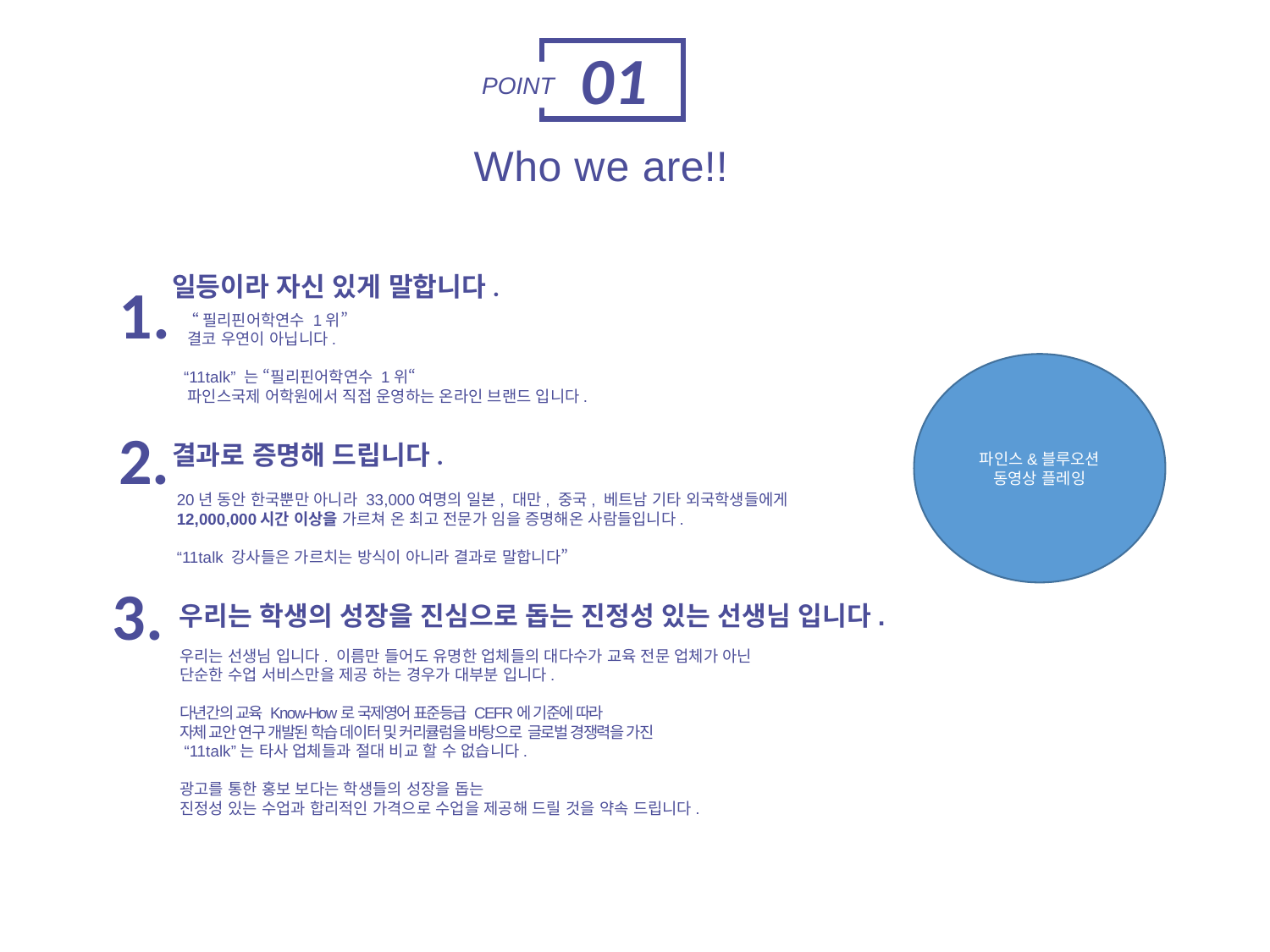

01

POINT
# Who we are!!
일등이라 자신 있게 말합니다.
1.
 “필리핀어학연수 1위”
 결코 우연이 아닙니다.

 “11talk” 는 “필리핀어학연수 1위“
 파인스국제 어학원에서 직접 운영하는 온라인 브랜드 입니다.
파인스&블루오션
동영상 플레잉
2.
결과로 증명해 드립니다.
20년 동안 한국뿐만 아니라 33,000여명의 일본, 대만, 중국, 베트남 기타 외국학생들에게
12,000,000시간 이상을 가르쳐 온 최고 전문가 임을 증명해온 사람들입니다.

“11talk 강사들은 가르치는 방식이 아니라 결과로 말합니다”
3.
우리는 학생의 성장을 진심으로 돕는 진정성 있는 선생님 입니다.

우리는 선생님 입니다. 이름만 들어도 유명한 업체들의 대다수가 교육 전문 업체가 아닌
단순한 수업 서비스만을 제공 하는 경우가 대부분 입니다.

다년간의 교육 Know-How로 국제영어 표준등급 CEFR에 기준에 따라
자체 교안 연구 개발된 학습 데이터 및 커리큘럼을 바탕으로  글로벌 경쟁력을 가진
 “11talk”는 타사 업체들과 절대 비교 할 수 없습니다.

광고를 통한 홍보 보다는 학생들의 성장을 돕는
진정성 있는 수업과 합리적인 가격으로 수업을 제공해 드릴 것을 약속 드립니다.